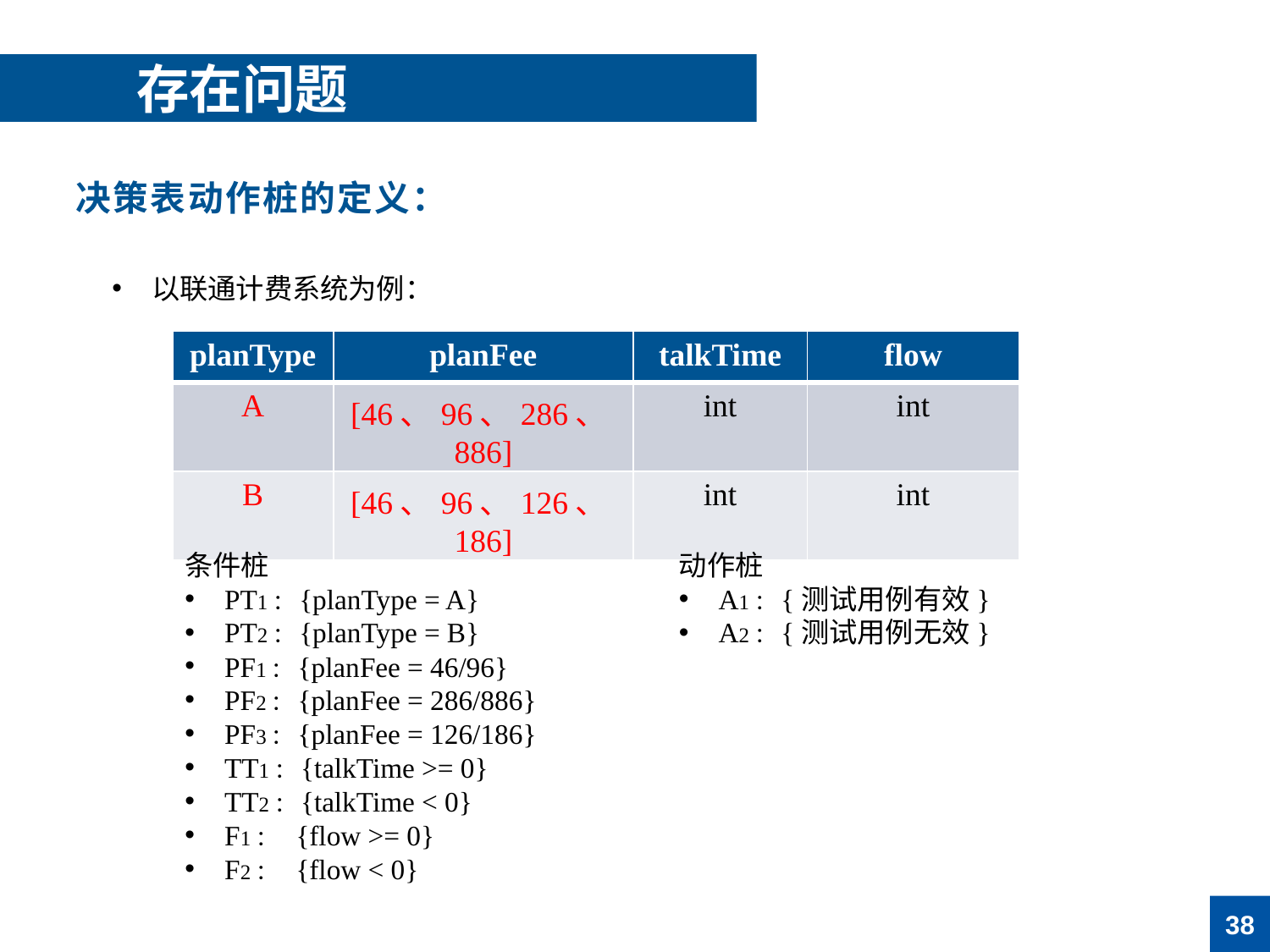

存在问题
决策表动作桩的定义：
以联通计费系统为例：
| planType | planFee | talkTime | flow |
| --- | --- | --- | --- |
| A | [46、96、286、886] | int | int |
| B | [46、96、126、186] | int | int |
动作桩
A1：{测试用例有效}
A2：{测试用例无效}
条件桩
PT1：{planType = A}
PT2：{planType = B}
PF1：{planFee = 46/96}
PF2：{planFee = 286/886}
PF3：{planFee = 126/186}
TT1：{talkTime >= 0}
TT2：{talkTime < 0}
F1：   {flow >= 0}
F2：   {flow < 0}
38